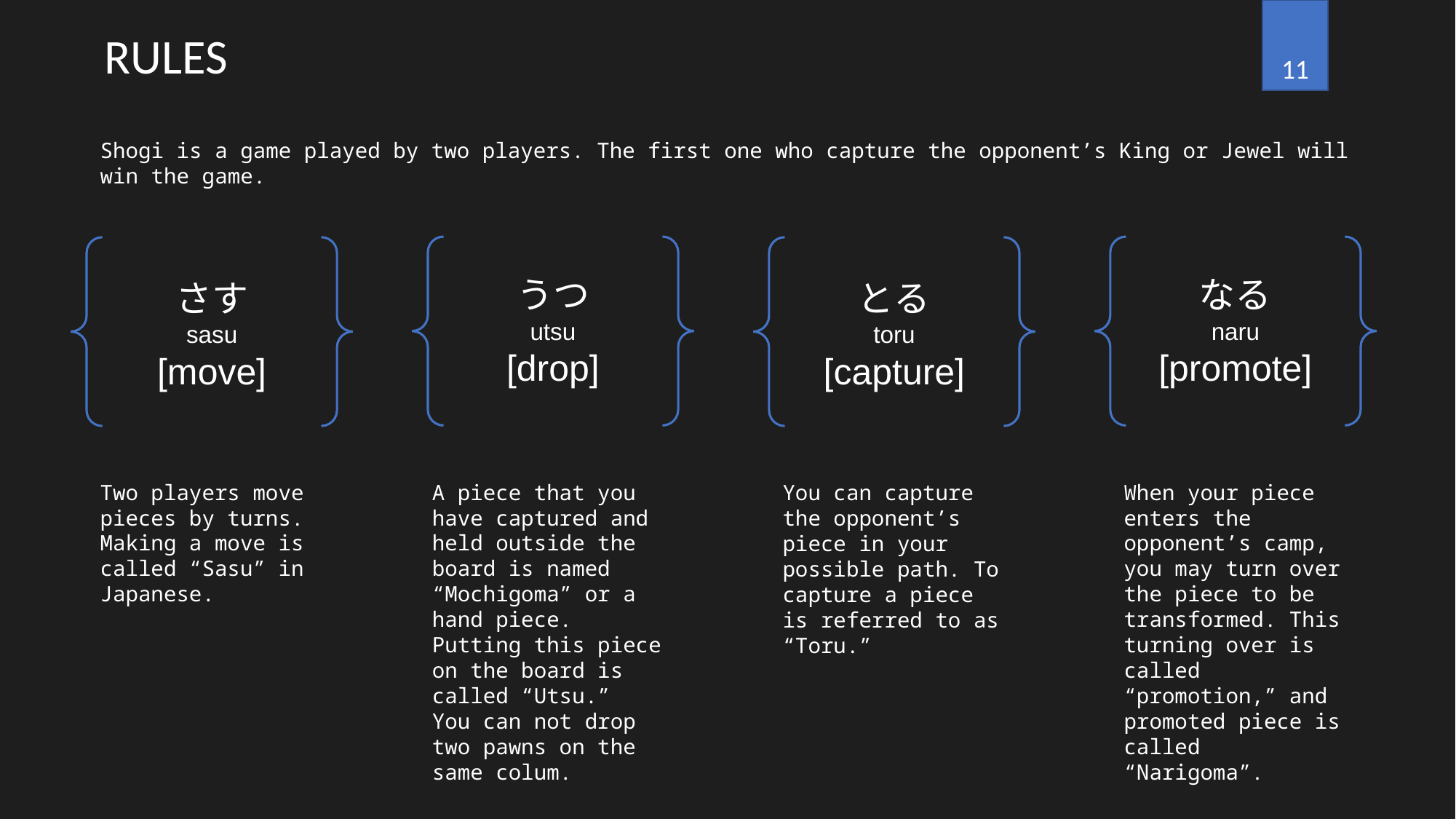

11
RULES
Shogi is a game played by two players. The first one who capture the opponent’s King or Jewel will win the game.

うつ
utsu
[drop]
なる
naru
[promote]
さす
sasu
[move]
とる
toru
[capture]
Two players move pieces by turns. Making a move is called “Sasu” in Japanese.
A piece that you have captured and held outside the board is named “Mochigoma” or a hand piece. Putting this piece on the board is called “Utsu.”
You can not drop two pawns on the same colum.
When your piece enters the opponent’s camp, you may turn over the piece to be transformed. This turning over is called “promotion,” and promoted piece is called “Narigoma”.
You can capture the opponent’s piece in your possible path. To capture a piece is referred to as “Toru.”